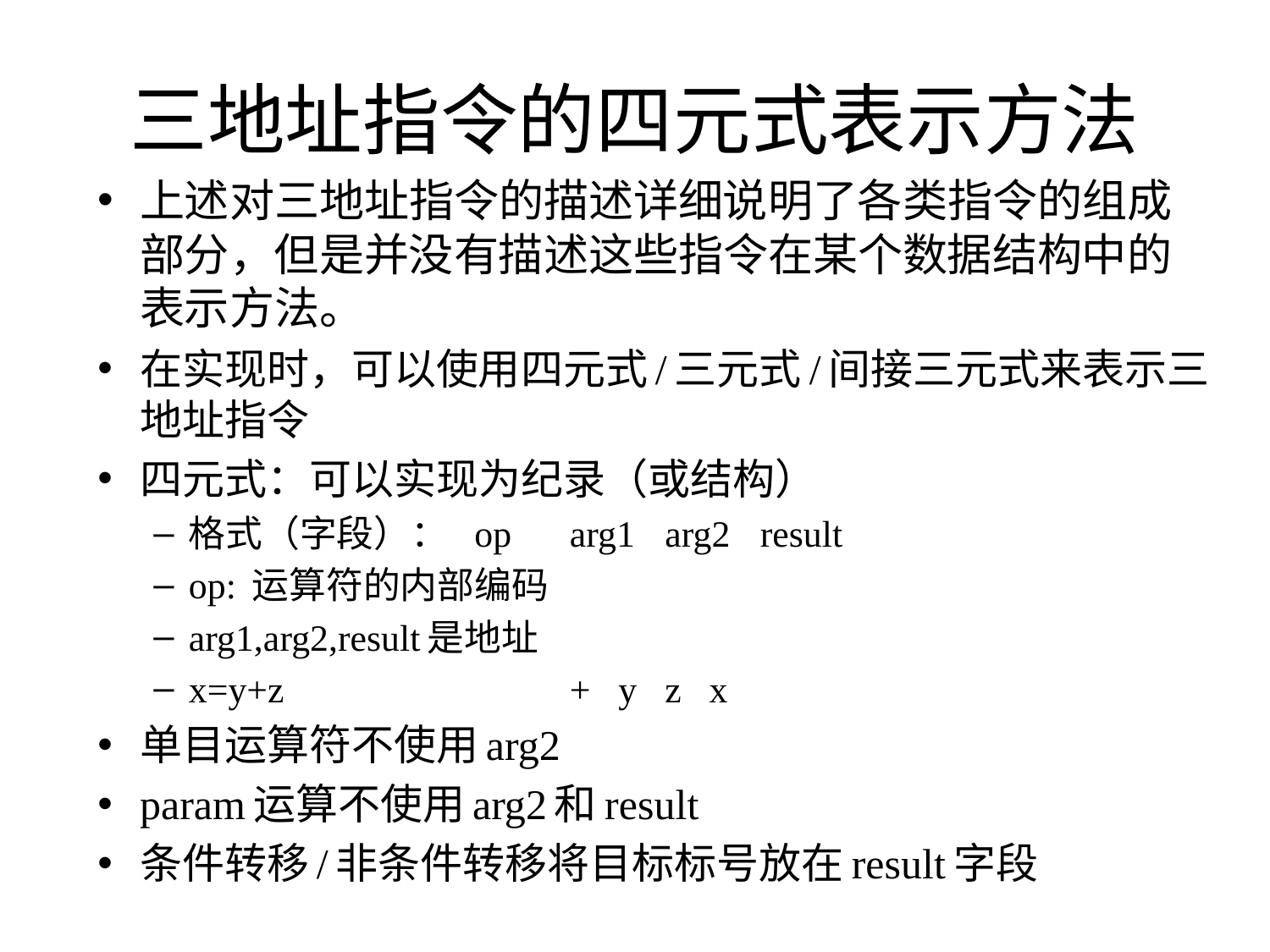

# 三地址指令的四元式表示方法
上述对三地址指令的描述详细说明了各类指令的组成部分，但是并没有描述这些指令在某个数据结构中的表示方法。
在实现时，可以使用四元式/三元式/间接三元式来表示三地址指令
四元式：可以实现为纪录（或结构）
格式（字段）：	op	arg1	arg2	result
op: 运算符的内部编码
arg1,arg2,result是地址
x=y+z			+   y   z   x
单目运算符不使用arg2
param运算不使用arg2和result
条件转移/非条件转移将目标标号放在result字段